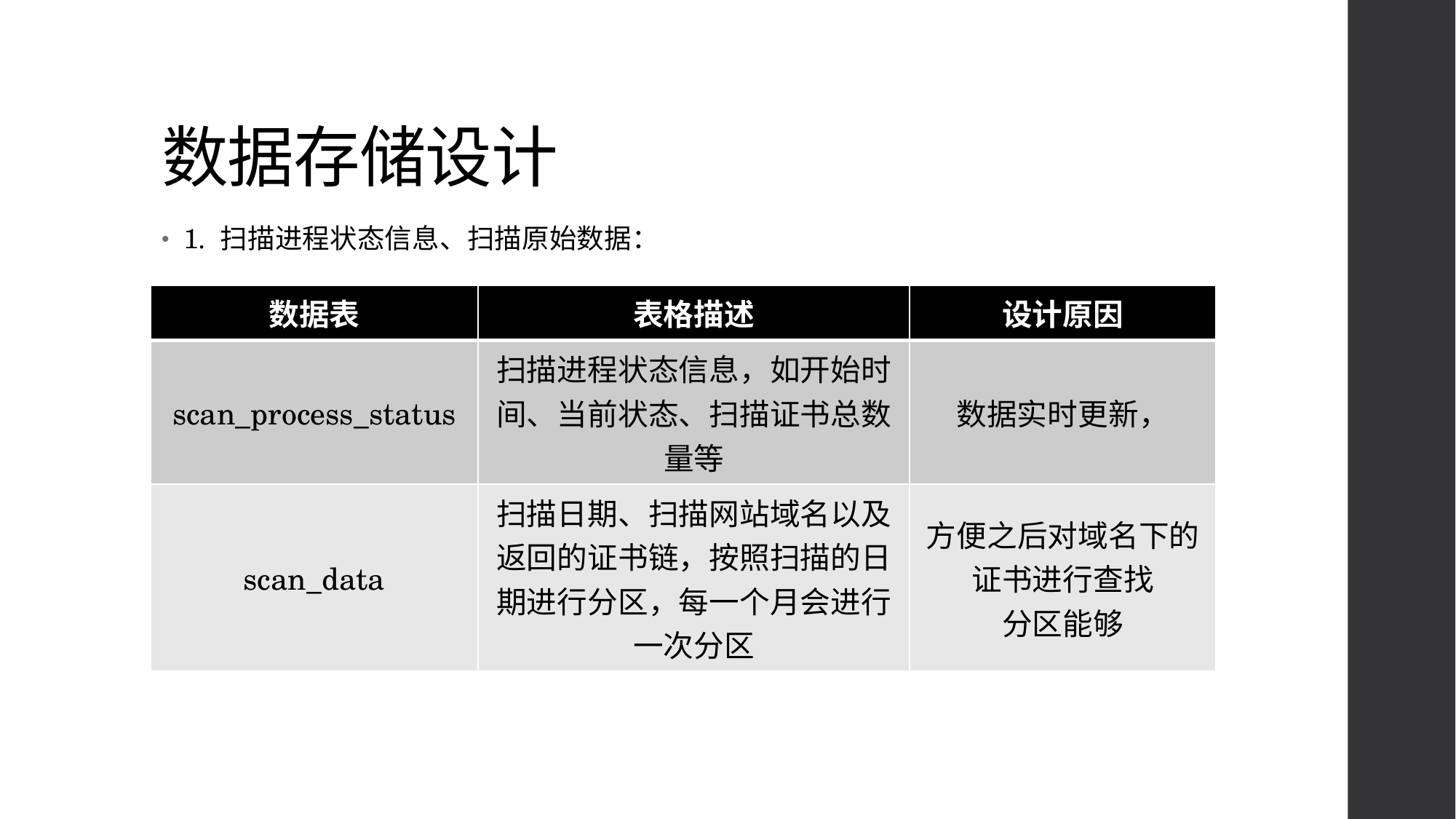

# 数据存储设计
1. 扫描进程状态信息、扫描原始数据：
| 数据表 | 表格描述 | 设计原因 |
| --- | --- | --- |
| scan\_process\_status | 扫描进程状态信息，如开始时间、当前状态、扫描证书总数量等 | 数据实时更新， |
| scan\_data | 扫描日期、扫描网站域名以及返回的证书链，按照扫描的日期进行分区，每一个月会进行一次分区 | 方便之后对域名下的证书进行查找 分区能够 |